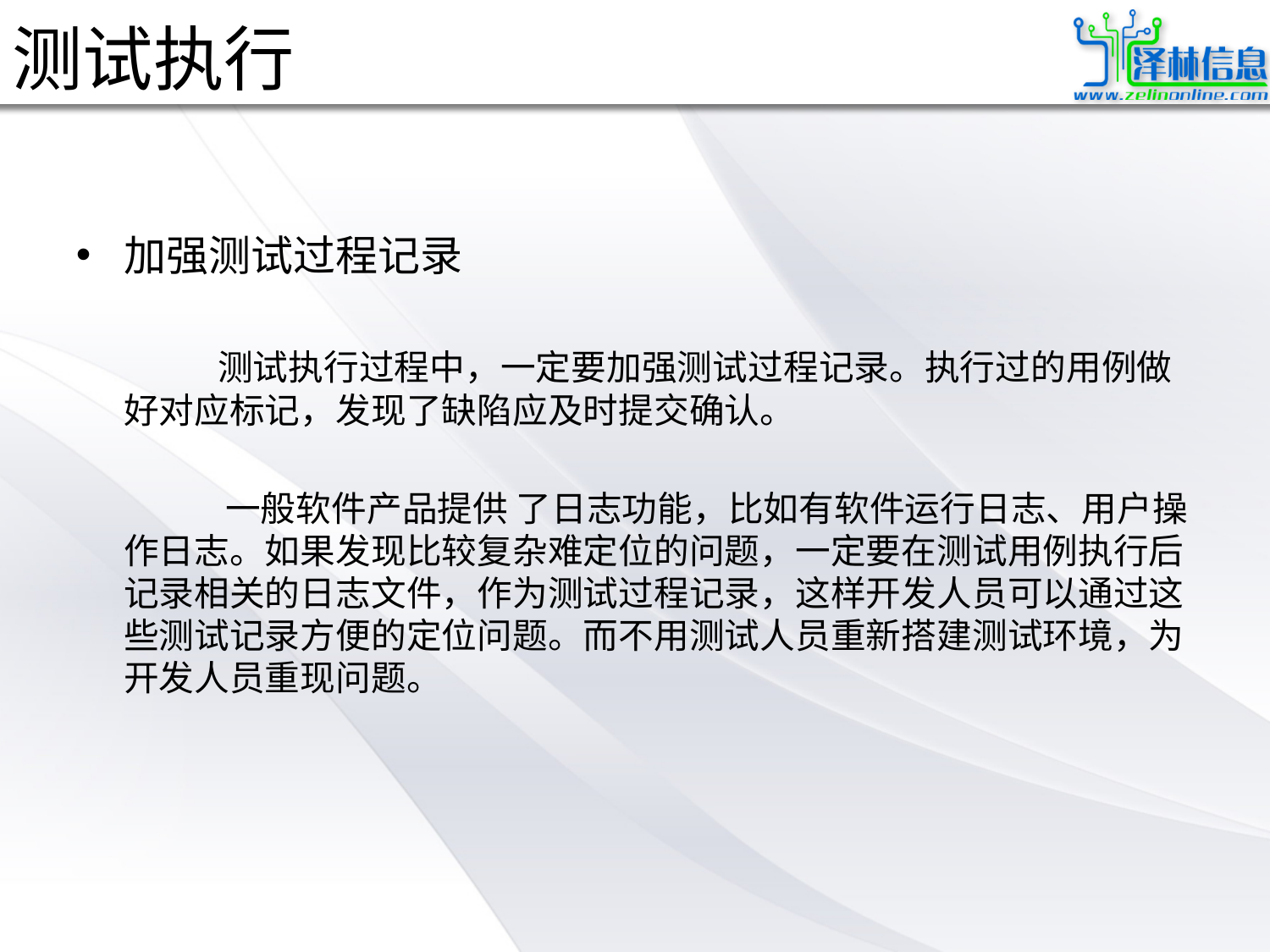

# 测试执行

加强测试过程记录

                 测试执行过程中，一定要加强测试过程记录。执行过的用例做好对应标记，发现了缺陷应及时提交确认。

                  一般软件产品提供 了日志功能，比如有软件运行日志、用户操作日志。如果发现比较复杂难定位的问题，一定要在测试用例执行后记录相关的日志文件，作为测试过程记录，这样开发人员可以通过这 些测试记录方便的定位问题。而不用测试人员重新搭建测试环境，为开发人员重现问题。